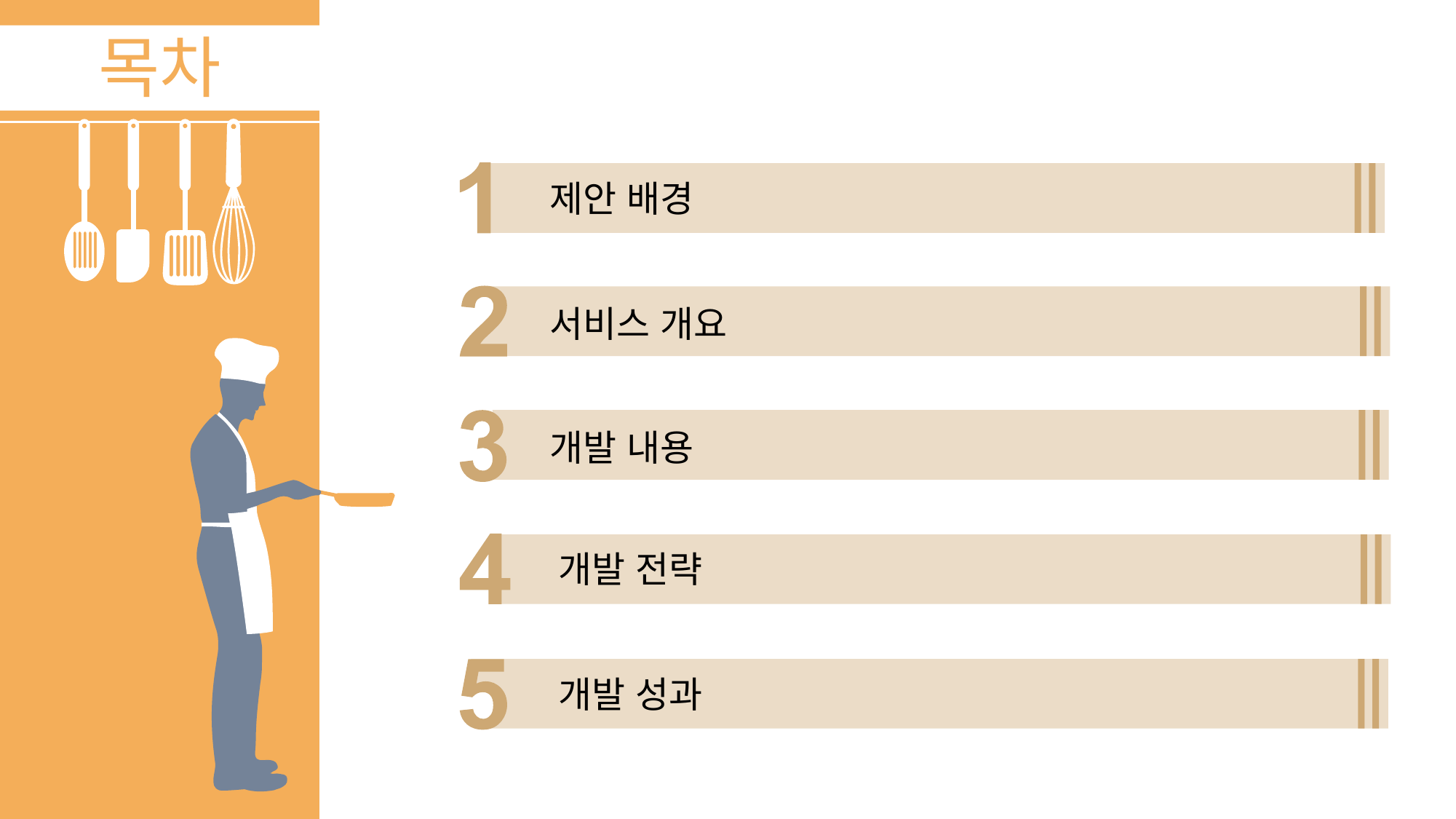

목차

제안 배경

서비스 개요

개발 내용

개발 전략

개발 성과